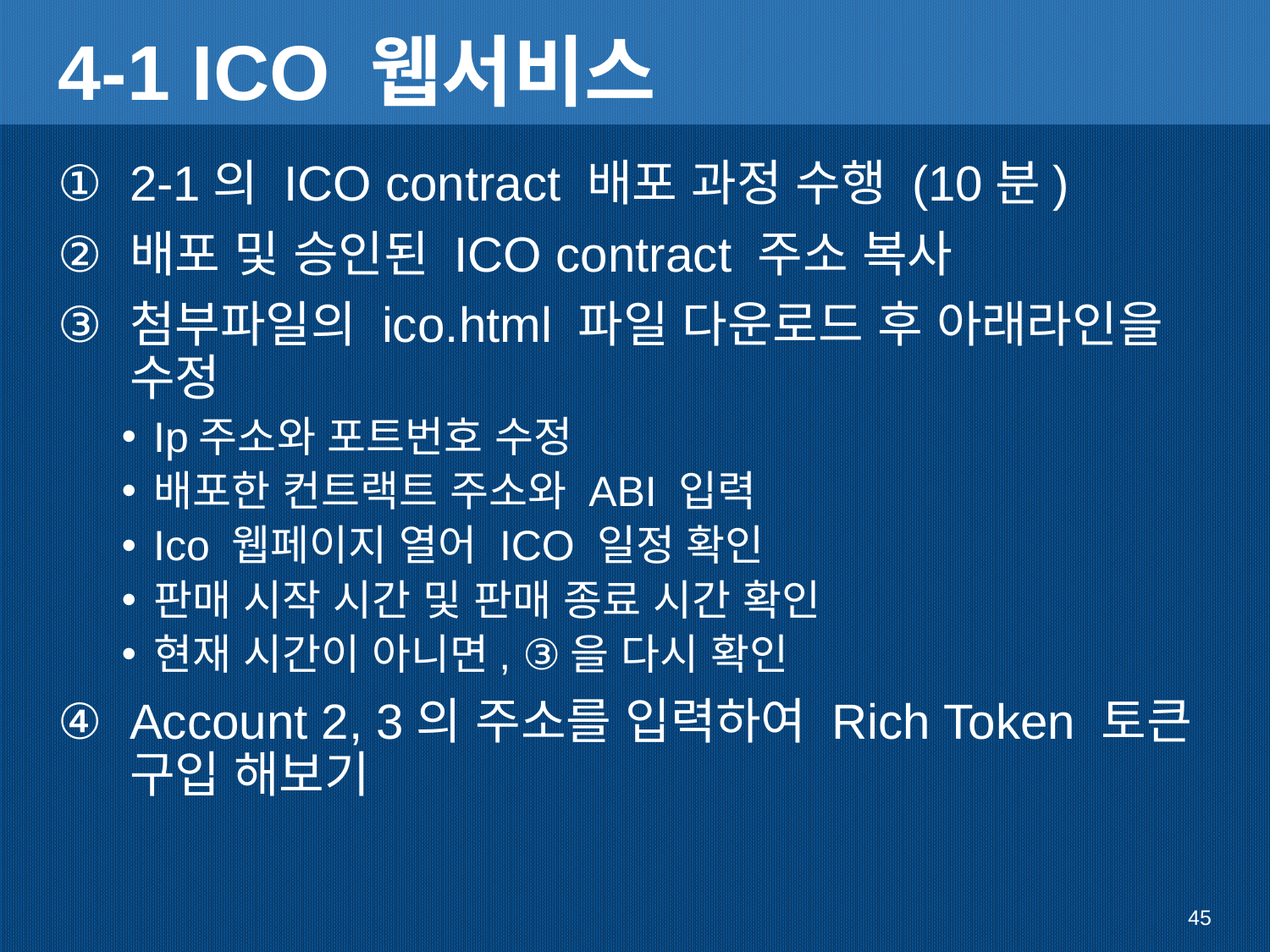

# 4-1 ICO 웹서비스
2-1의 ICO contract 배포 과정 수행 (10분)
배포 및 승인된 ICO contract 주소 복사
첨부파일의 ico.html 파일 다운로드 후 아래라인을 수정
Ip주소와 포트번호 수정
배포한 컨트랙트 주소와 ABI 입력
Ico 웹페이지 열어 ICO 일정 확인
판매 시작 시간 및 판매 종료 시간 확인
현재 시간이 아니면, ③을 다시 확인
Account 2, 3의 주소를 입력하여 Rich Token 토큰 구입 해보기

45